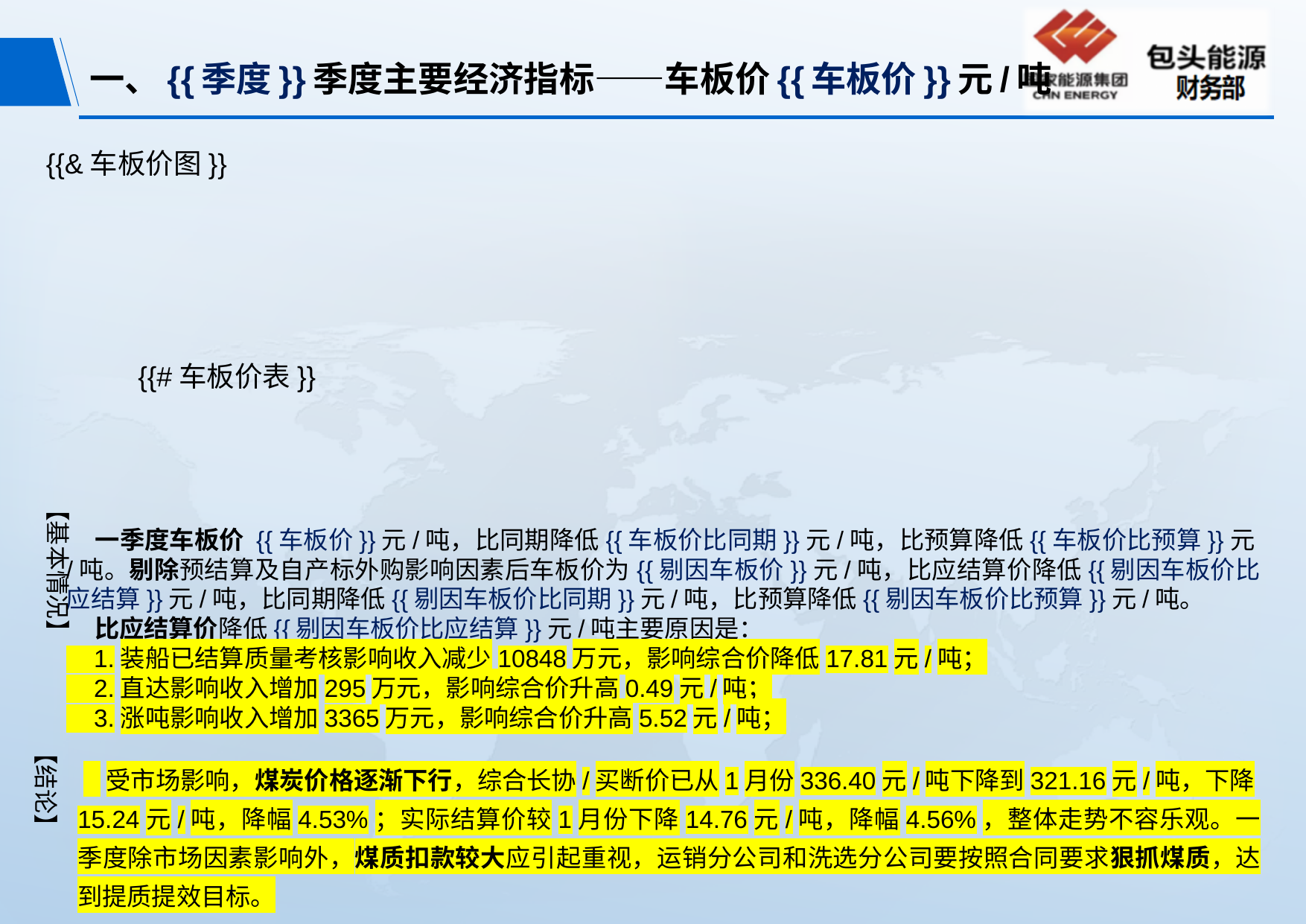

# 一、{{季度}}季度主要经济指标——车板价{{车板价}}元/吨
{{&车板价图}}
{{#车板价表}}
【基本情况】
    一季度车板价 {{车板价}}元/吨，比同期降低{{车板价比同期}}元/吨，比预算降低{{车板价比预算}}元/吨。剔除预结算及自产标外购影响因素后车板价为{{剔因车板价}}元/吨，比应结算价降低{{剔因车板价比应结算}}元/吨，比同期降低{{剔因车板价比同期}}元/吨，比预算降低{{剔因车板价比预算}}元/吨。
    比应结算价降低{{剔因车板价比应结算}}元/吨主要原因是：
    1.装船已结算质量考核影响收入减少10848万元，影响综合价降低17.81元/吨；
    2.直达影响收入增加295万元，影响综合价升高0.49元/吨；
    3.涨吨影响收入增加3365万元，影响综合价升高5.52元/吨；

【结论】
    受市场影响，煤炭价格逐渐下行，综合长协/买断价已从1月份336.40元/吨下降到321.16元/吨，下降15.24元/吨，降幅4.53%；实际结算价较1月份下降14.76元/吨，降幅4.56%，整体走势不容乐观。一季度除市场因素影响外，煤质扣款较大应引起重视，运销分公司和洗选分公司要按照合同要求狠抓煤质，达到提质提效目标。
7